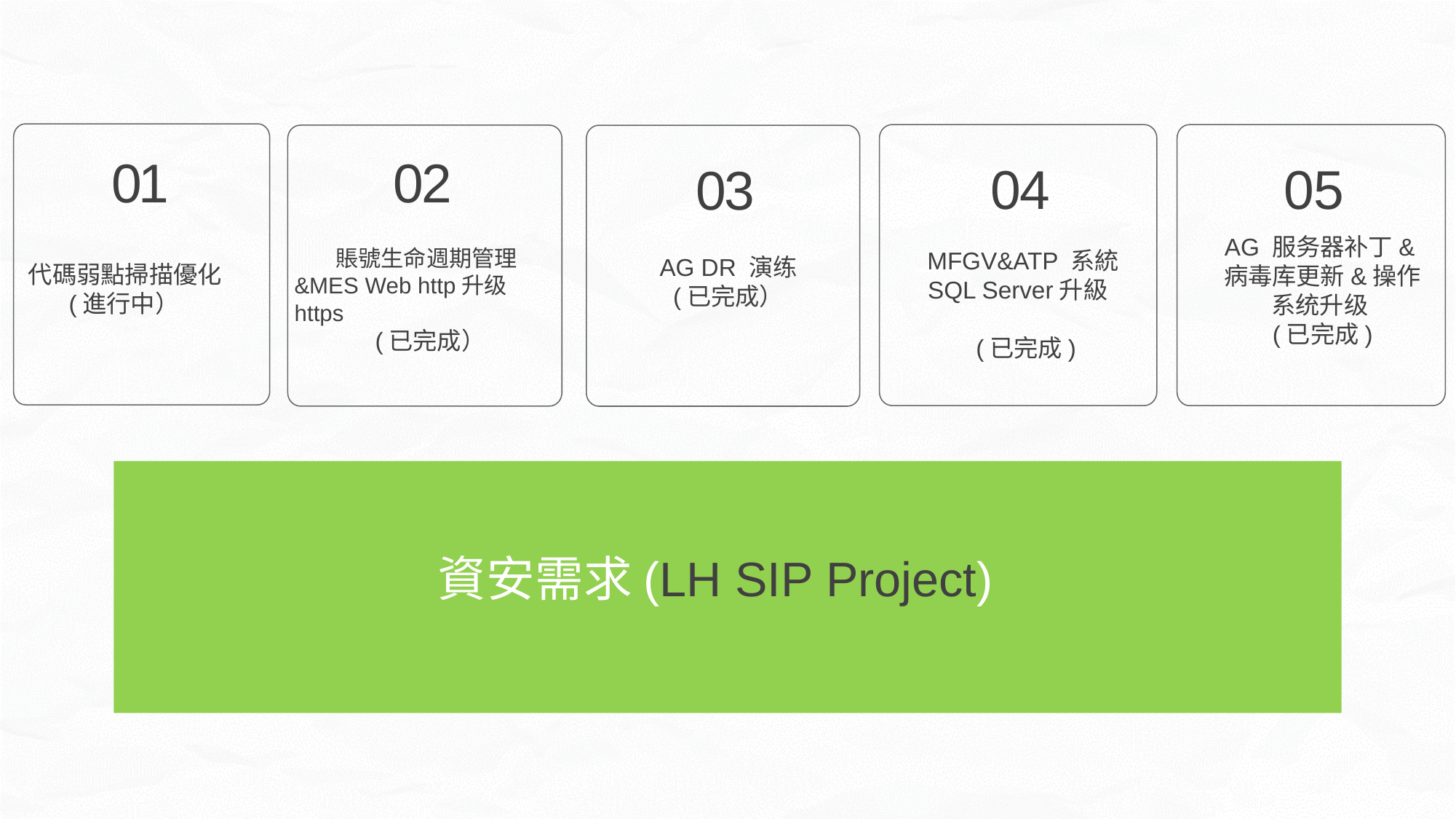

0
1
代碼弱點掃描優化
      (進行中）

0
4

0
5

0
2
       賬號生命週期管理  &MES Web http升级https
            (已完成）

0
3
AG DR 演练
  (已完成）
AG 服务器补丁&病毒库更新&操作系统升级
(已完成)
MFGV&ATP 系統SQL Server升級                                  (已完成)

資安需求(LH SIP Project)